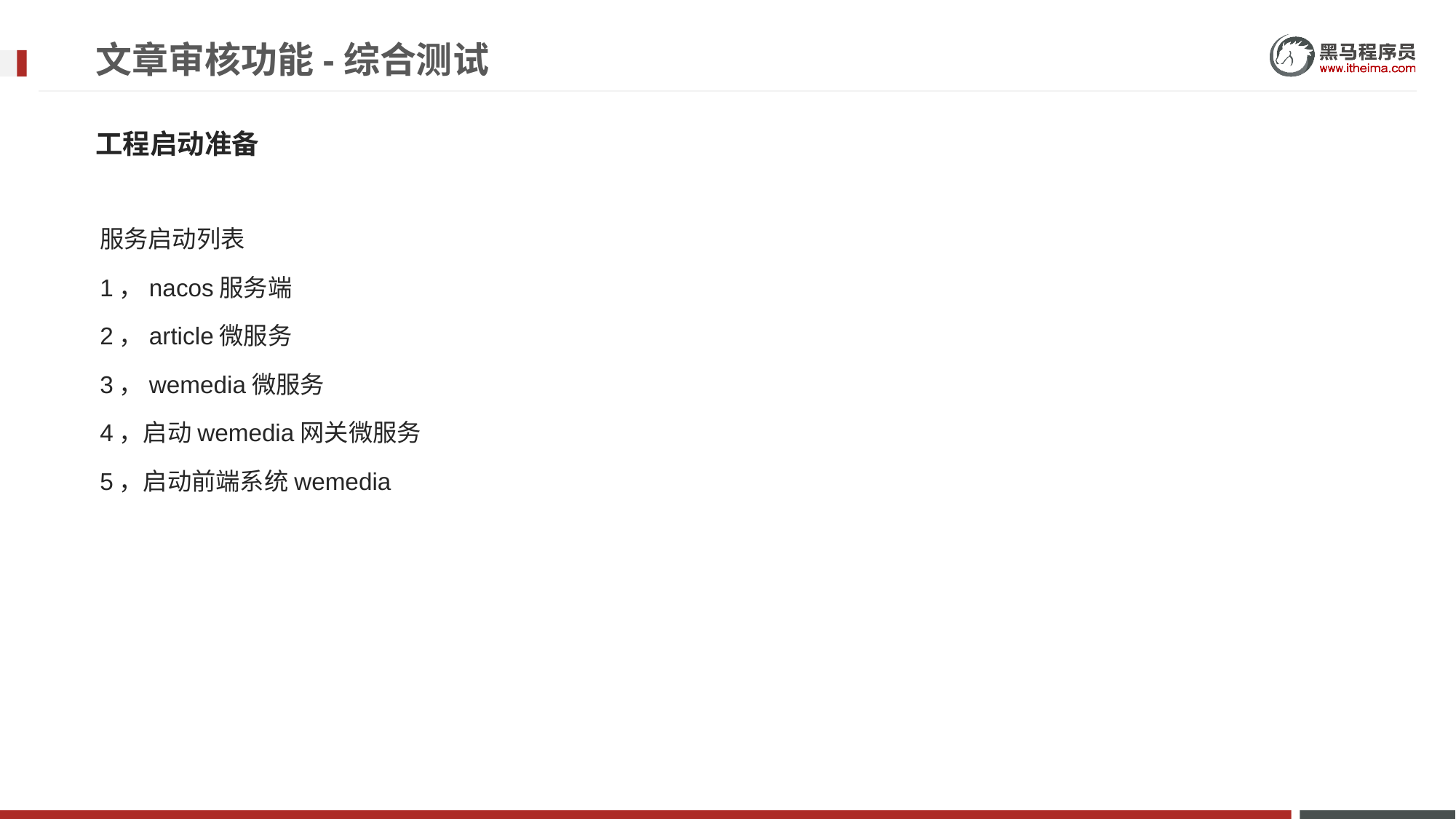

# 文章审核功能-综合测试
工程启动准备
服务启动列表
1，nacos服务端
2，article微服务
3，wemedia微服务
4，启动wemedia网关微服务
5，启动前端系统wemedia